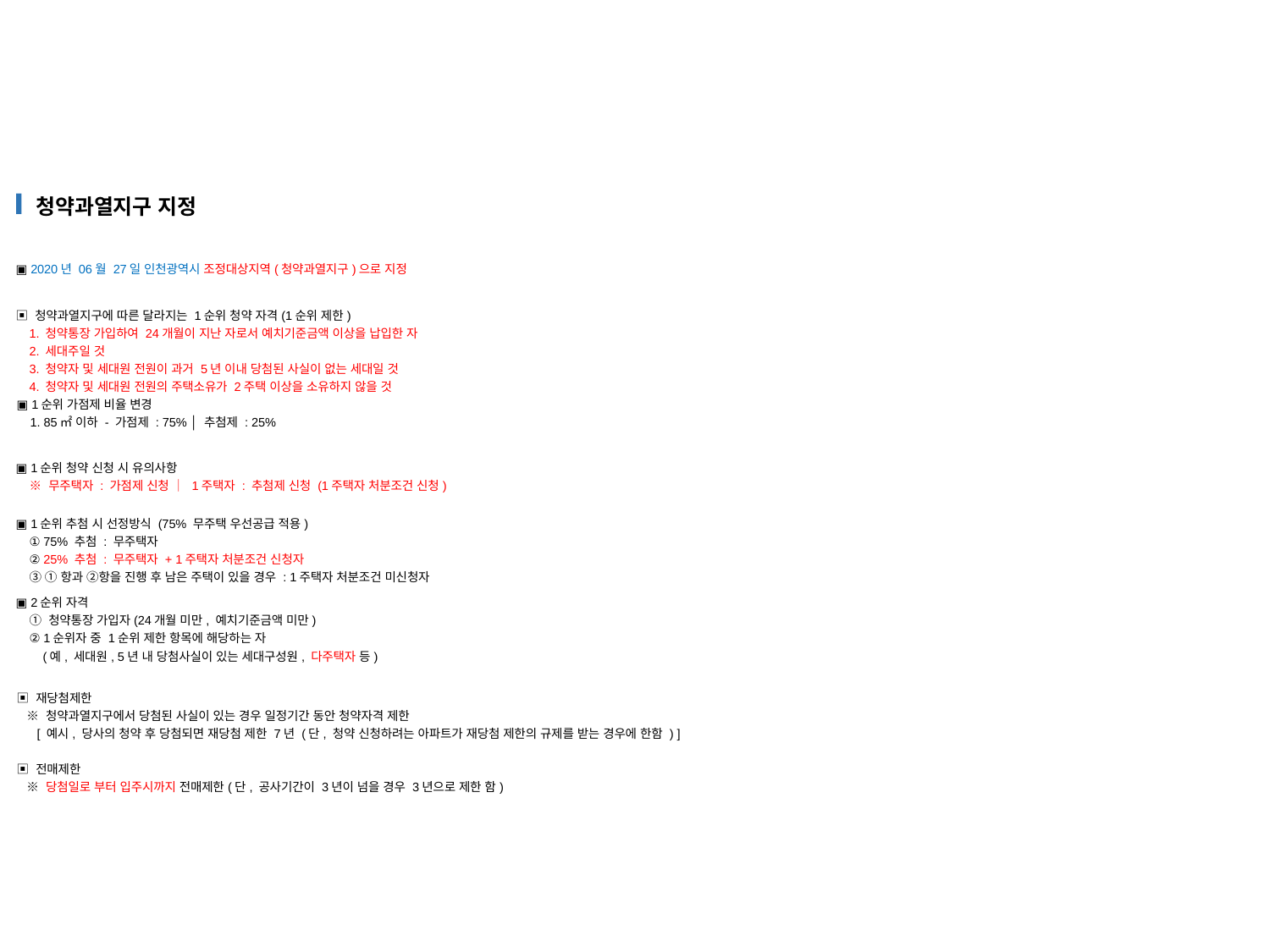

청약과열지구 지정

| ▣ 2020년 06월 27일 인천광역시 조정대상지역(청약과열지구)으로 지정 |
| --- |
| ▣ 청약과열지구에 따른 달라지는 1순위 청약 자격(1순위 제한) 1. 청약통장 가입하여 24개월이 지난 자로서 예치기준금액 이상을 납입한 자 2. 세대주일 것 3. 청약자 및 세대원 전원이 과거 5년 이내 당첨된 사실이 없는 세대일 것 4. 청약자 및 세대원 전원의 주택소유가 2주택 이상을 소유하지 않을 것 |
| --- |
| ▣ 1순위 가점제 비율 변경 1. 85㎡ 이하 - 가점제 : 75% │ 추첨제 : 25% |
| --- |
| ▣ 1순위 청약 신청 시 유의사항 ※ 무주택자 : 가점제 신청 │ 1주택자 : 추첨제 신청 (1주택자 처분조건 신청) |
| --- |
| ▣ 1순위 추첨 시 선정방식 (75% 무주택 우선공급 적용) ① 75% 추첨 : 무주택자 ② 25% 추첨 : 무주택자 + 1주택자 처분조건 신청자 ③ ①항과 ②항을 진행 후 남은 주택이 있을 경우 : 1주택자 처분조건 미신청자 |
| --- |
| ▣ 2순위 자격 ① 청약통장 가입자(24개월 미만, 예치기준금액 미만) ② 1순위자 중 1순위 제한 항목에 해당하는 자 (예, 세대원, 5년 내 당첨사실이 있는 세대구성원, 다주택자 등) |
| --- |
| ▣ 재당첨제한 ※ 청약과열지구에서 당첨된 사실이 있는 경우 일정기간 동안 청약자격 제한 [ 예시, 당사의 청약 후 당첨되면 재당첨 제한 7년 (단, 청약 신청하려는 아파트가 재당첨 제한의 규제를 받는 경우에 한함 ) ] |
| --- |
| ▣ 전매제한 ※ 당첨일로 부터 입주시까지 전매제한(단, 공사기간이 3년이 넘을 경우 3년으로 제한 함) |
| --- |